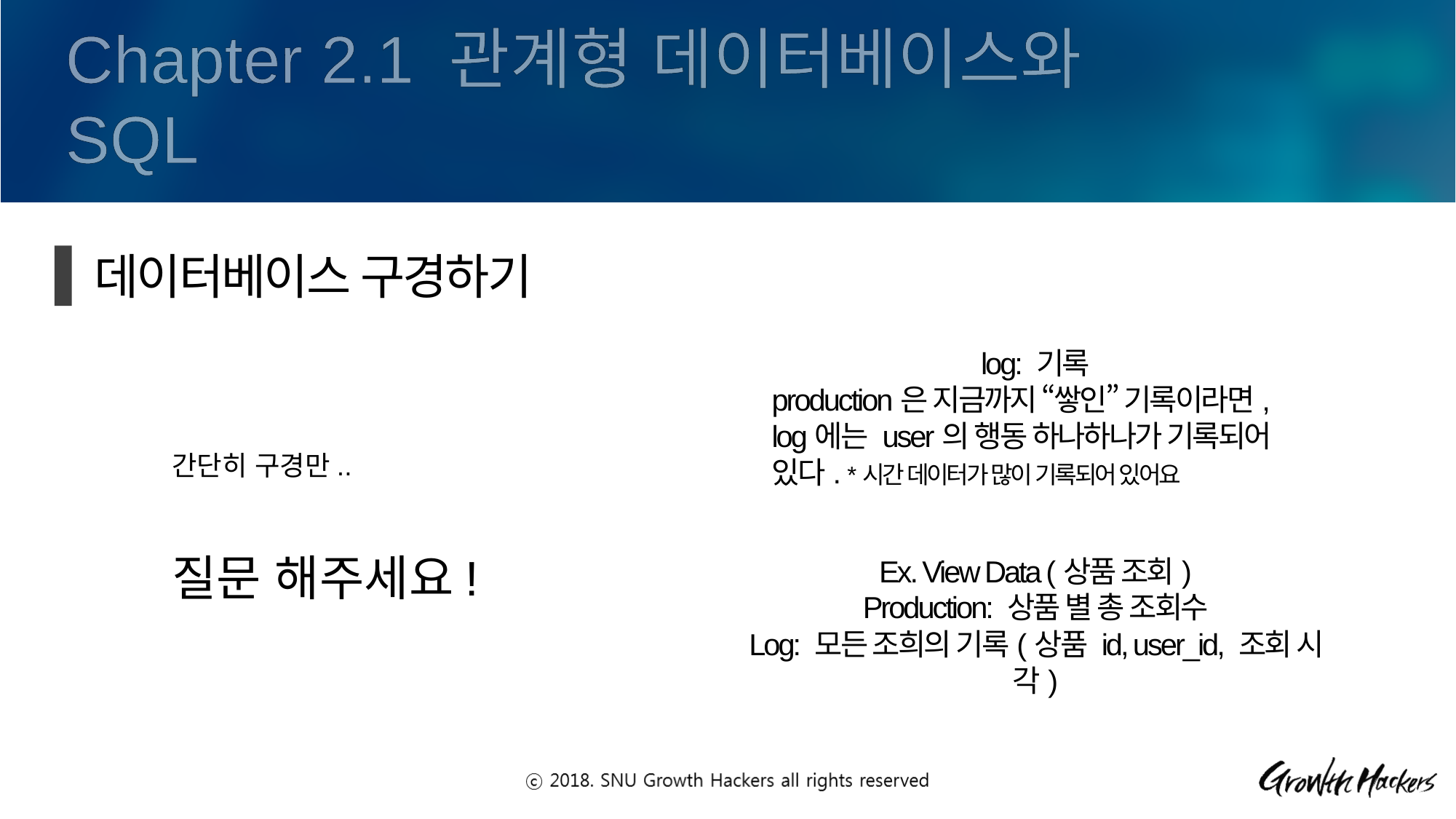

Chapter 2.1 관계형 데이터베이스와 SQL
데이터베이스 구경하기

log: 기록
production은 지금까지 “쌓인” 기록이라면,
log에는 user의 행동 하나하나가 기록되어 있다. *시간 데이터가 많이 기록되어 있어요
간단히 구경만..

질문 해주세요!
Ex. View Data (상품 조회)
Production: 상품 별 총 조회수
Log: 모든 조희의 기록(상품 id, user_id, 조회 시각)